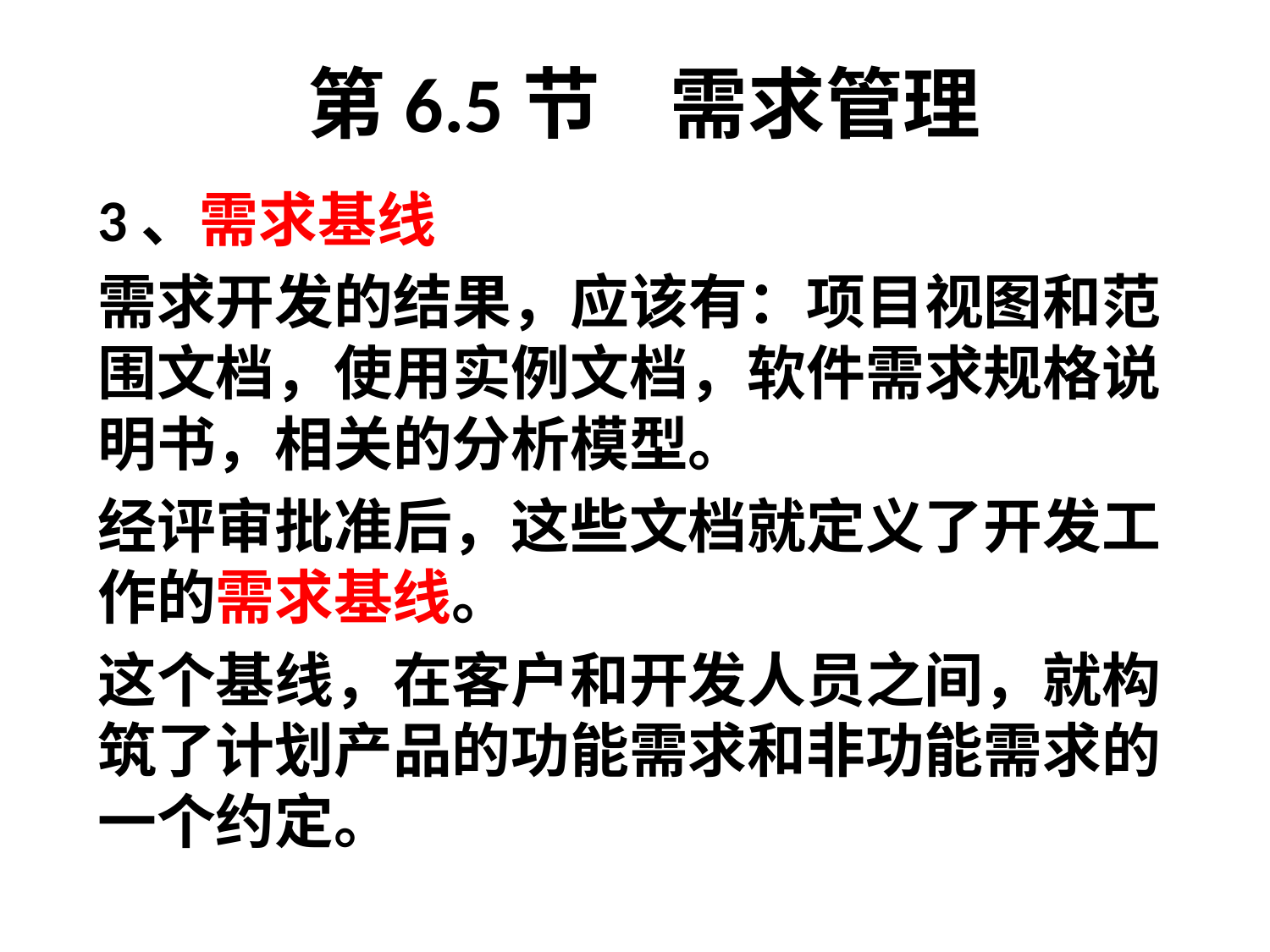

# 第6.5节    需求管理
3、需求基线
需求开发的结果，应该有：项目视图和范围文档，使用实例文档，软件需求规格说明书，相关的分析模型。
经评审批准后，这些文档就定义了开发工作的需求基线。
这个基线，在客户和开发人员之间，就构筑了计划产品的功能需求和非功能需求的一个约定。